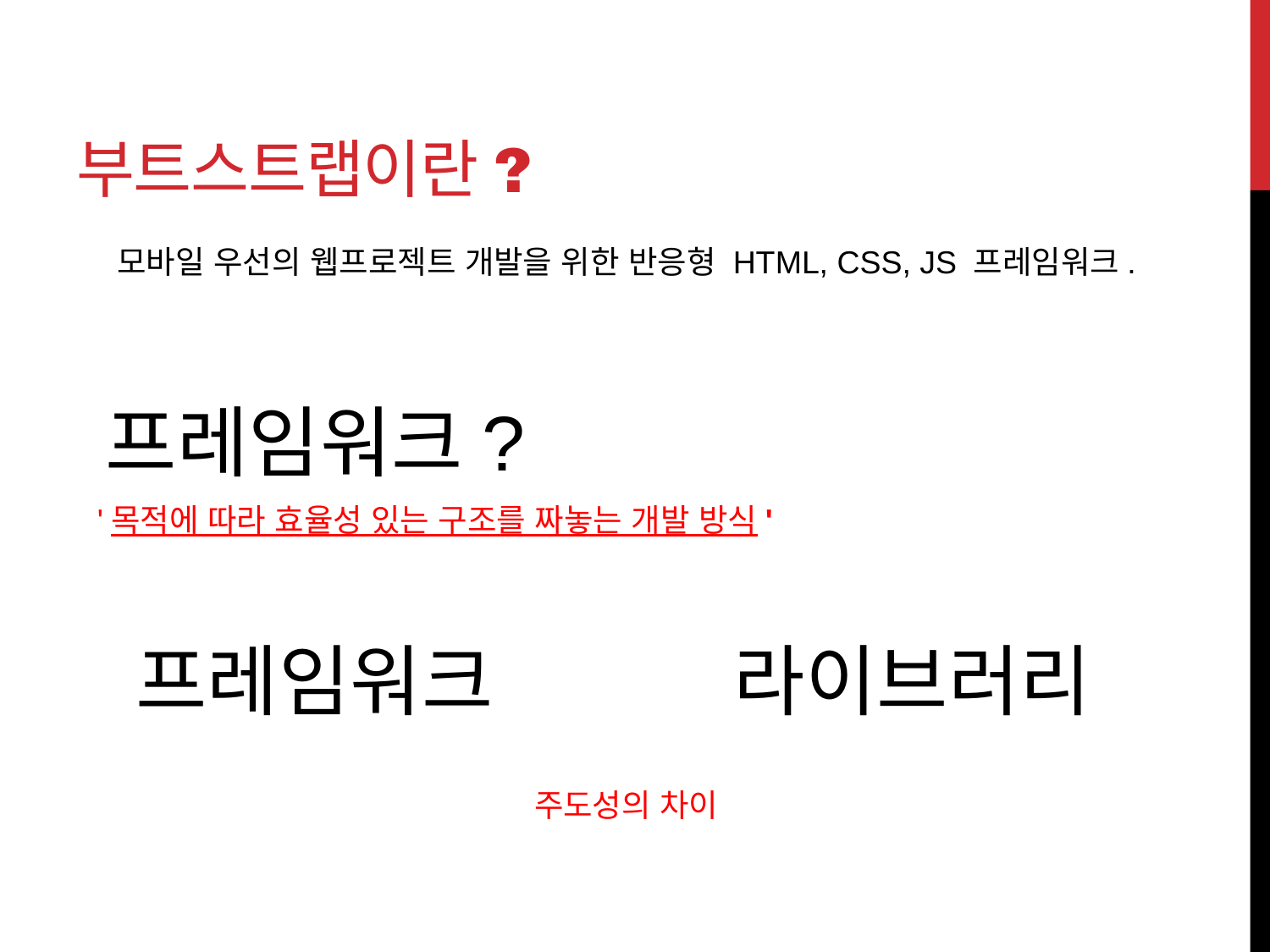

# 부트스트랩이란?
모바일 우선의 웹프로젝트 개발을 위한 반응형 HTML, CSS, JS 프레임워크.
프레임워크?
'목적에 따라 효율성 있는 구조를 짜놓는 개발 방식'
프레임워크
라이브러리
주도성의 차이